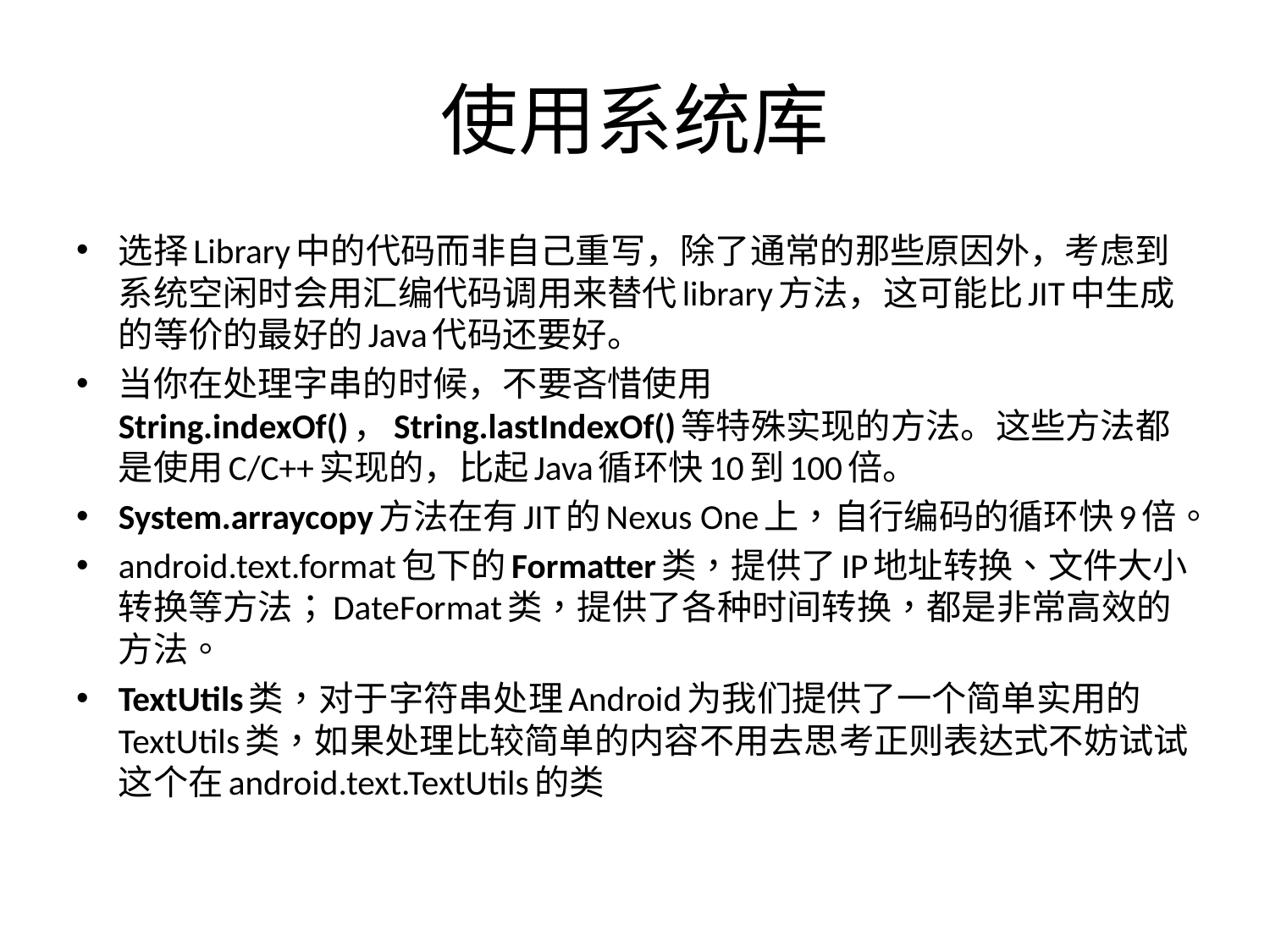

# 使用系统库
选择Library中的代码而非自己重写，除了通常的那些原因外，考虑到系统空闲时会用汇编代码调用来替代library方法，这可能比JIT中生成的等价的最好的Java代码还要好。
当你在处理字串的时候，不要吝惜使用String.indexOf()，String.lastIndexOf()等特殊实现的方法。这些方法都是使用C/C++实现的，比起Java循环快10到100倍。
System.arraycopy方法在有JIT的Nexus One上，自行编码的循环快9倍。
android.text.format包下的Formatter类，提供了IP地址转换、文件大小转换等方法；DateFormat类，提供了各种时间转换，都是非常高效的方法。
TextUtils类，对于字符串处理Android为我们提供了一个简单实用的TextUtils类，如果处理比较简单的内容不用去思考正则表达式不妨试试这个在android.text.TextUtils的类